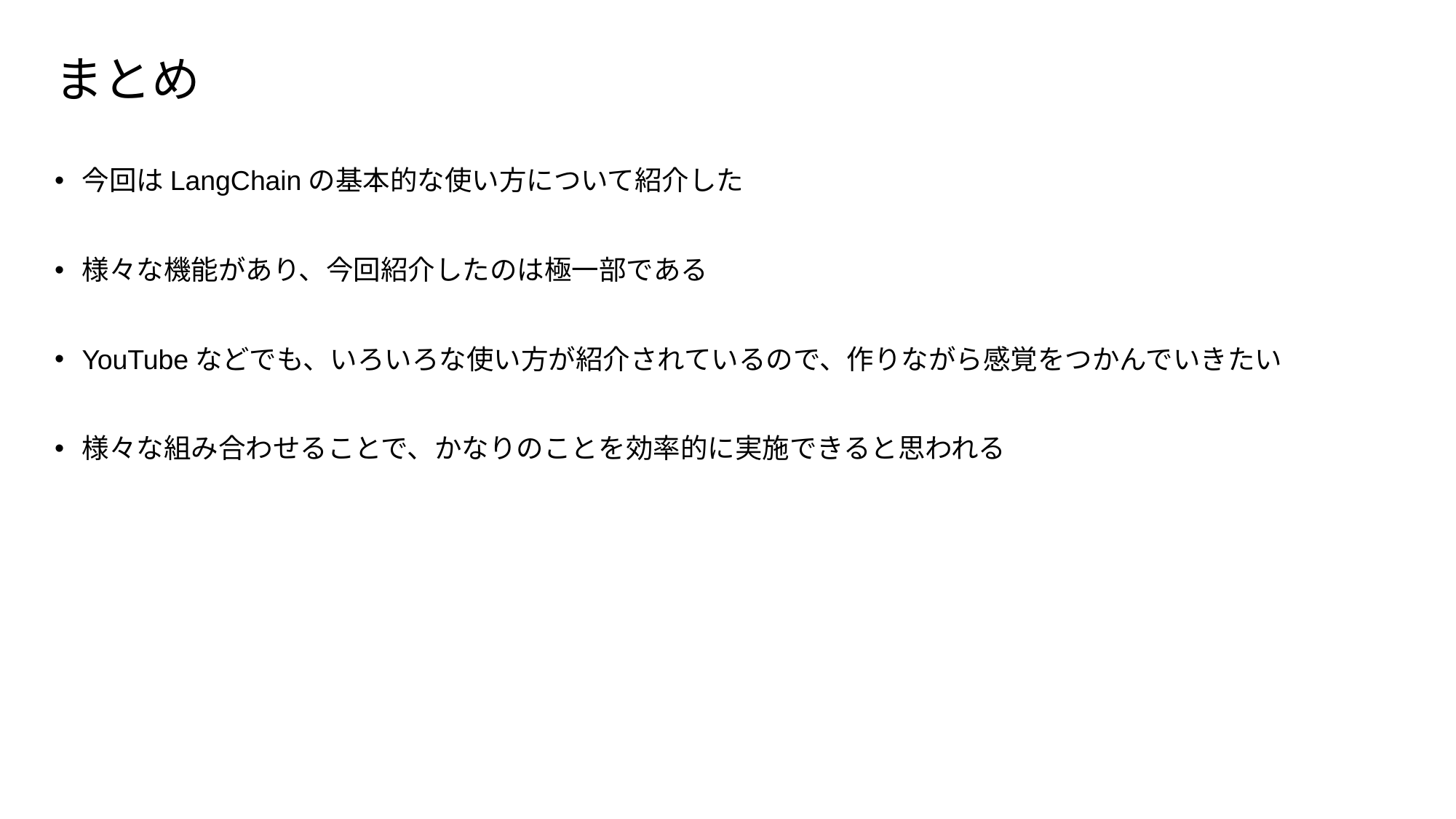

# まとめ
今回はLangChainの基本的な使い方について紹介した

様々な機能があり、今回紹介したのは極一部である

YouTubeなどでも、いろいろな使い方が紹介されているので、作りながら感覚をつかんでいきたい

様々な組み合わせることで、かなりのことを効率的に実施できると思われる